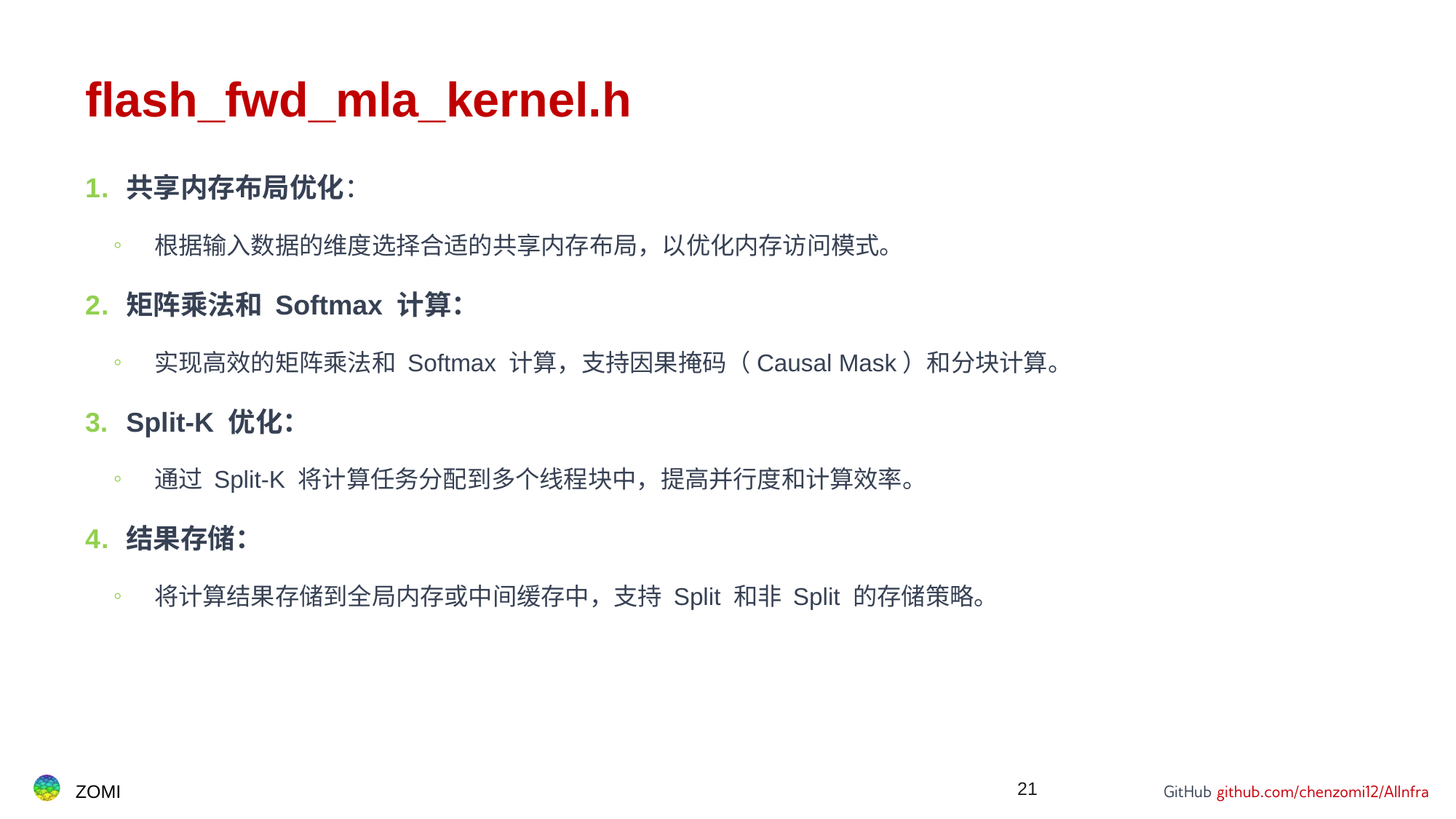

# flash_fwd_mla_kernel.h
共享内存布局优化：
根据输入数据的维度选择合适的共享内存布局，以优化内存访问模式。
矩阵乘法和 Softmax 计算：
实现高效的矩阵乘法和 Softmax 计算，支持因果掩码（Causal Mask）和分块计算。
Split-K 优化：
通过 Split-K 将计算任务分配到多个线程块中，提高并行度和计算效率。
结果存储：
将计算结果存储到全局内存或中间缓存中，支持 Split 和非 Split 的存储策略。